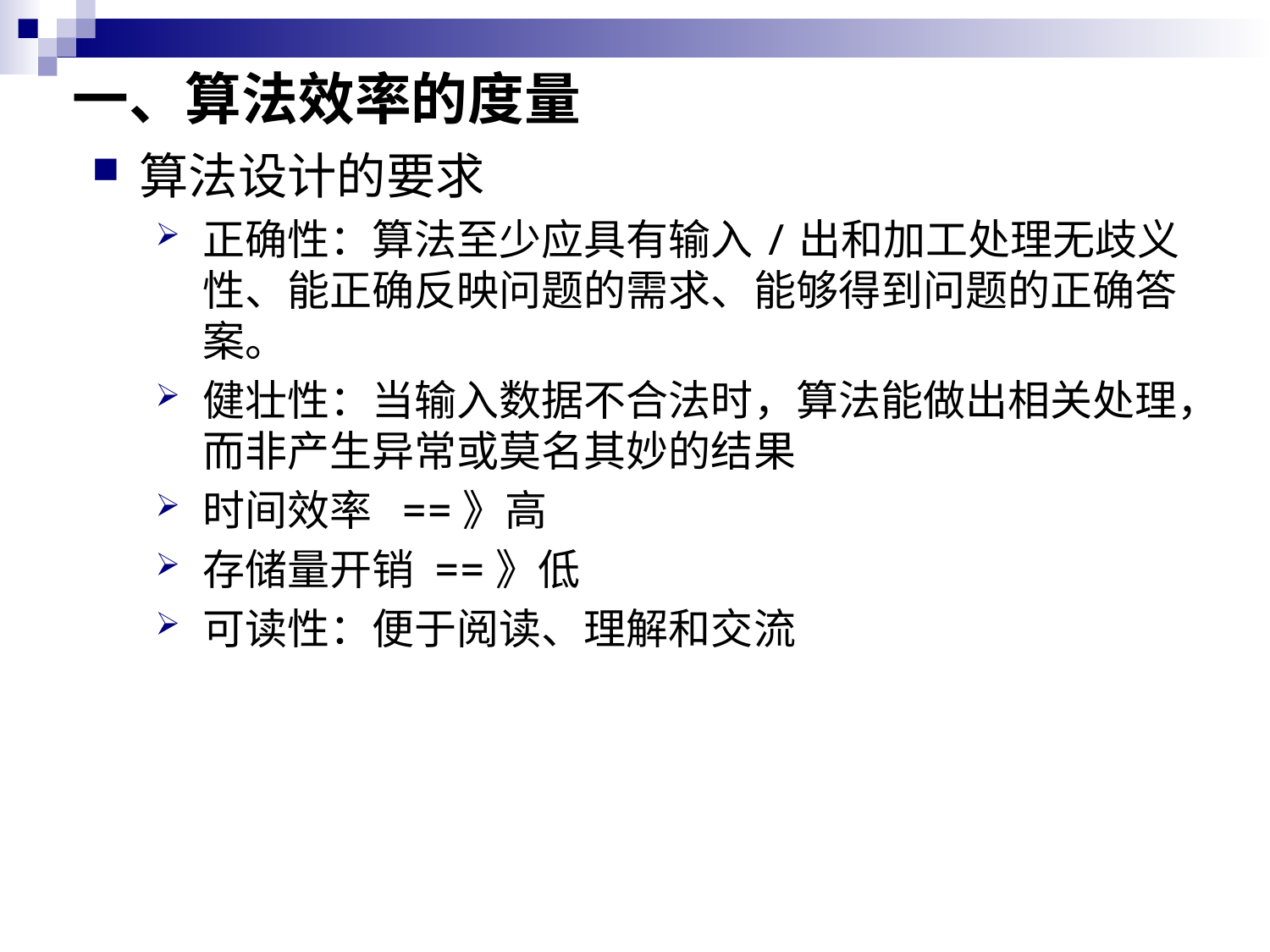

# 一、算法效率的度量
算法设计的要求
正确性：算法至少应具有输入/出和加工处理无歧义性、能正确反映问题的需求、能够得到问题的正确答案。
健壮性：当输入数据不合法时，算法能做出相关处理，而非产生异常或莫名其妙的结果
时间效率  ==》高
存储量开销 ==》低
可读性：便于阅读、理解和交流